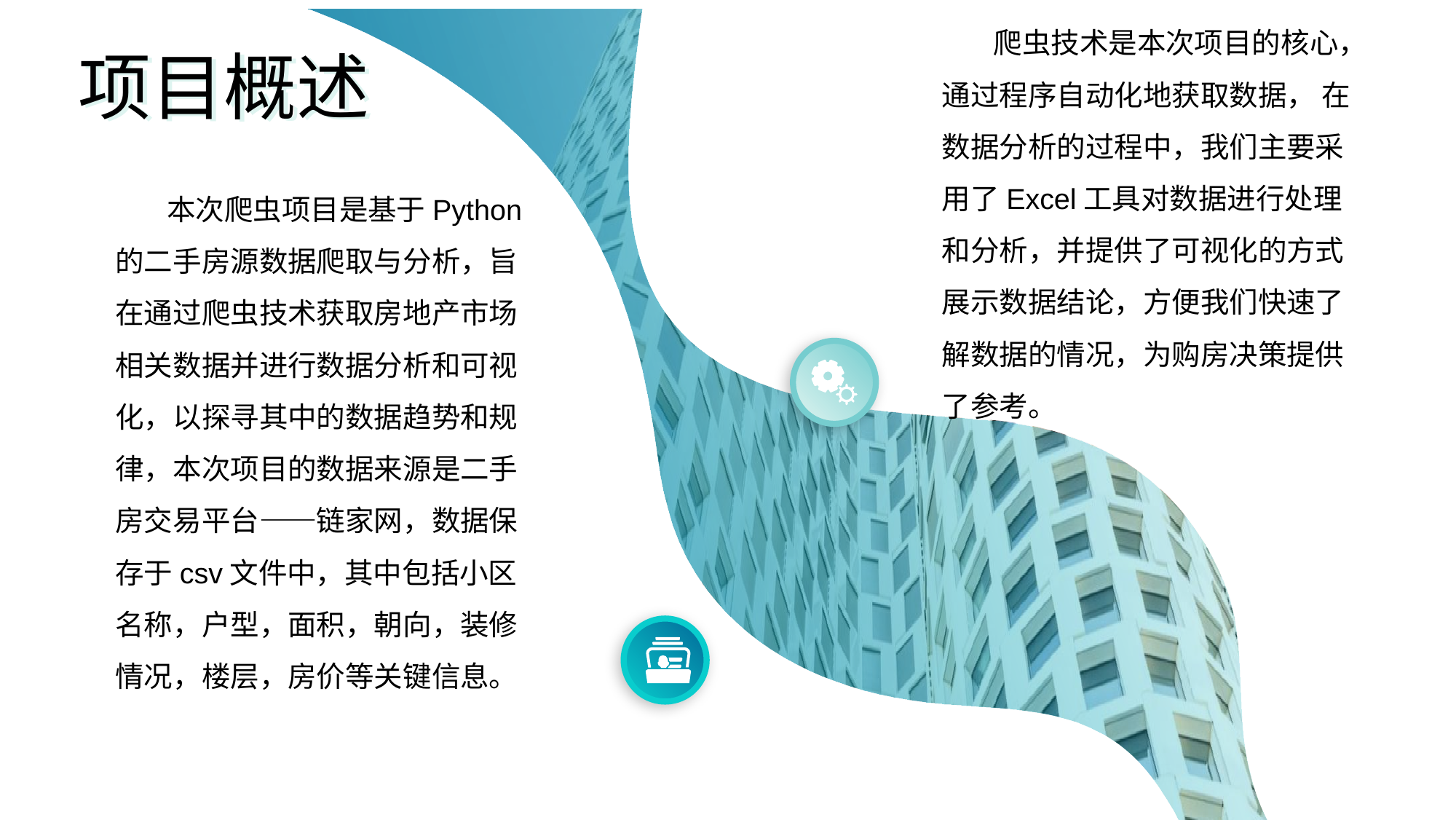

爬虫技术是本次项目的核心，通过程序自动化地获取数据， 在数据分析的过程中，我们主要采用了Excel工具对数据进行处理和分析，并提供了可视化的方式展示数据结论，方便我们快速了解数据的情况，为购房决策提供了参考。
项目概述
项目概述

       本次爬虫项目是基于Python的二手房源数据爬取与分析，旨在通过爬虫技术获取房地产市场相关数据并进行数据分析和可视化，以探寻其中的数据趋势和规律，本次项目的数据来源是二手房交易平台——链家网，数据保存于csv文件中，其中包括小区名称，户型，面积，朝向，装修情况，楼层，房价等关键信息。